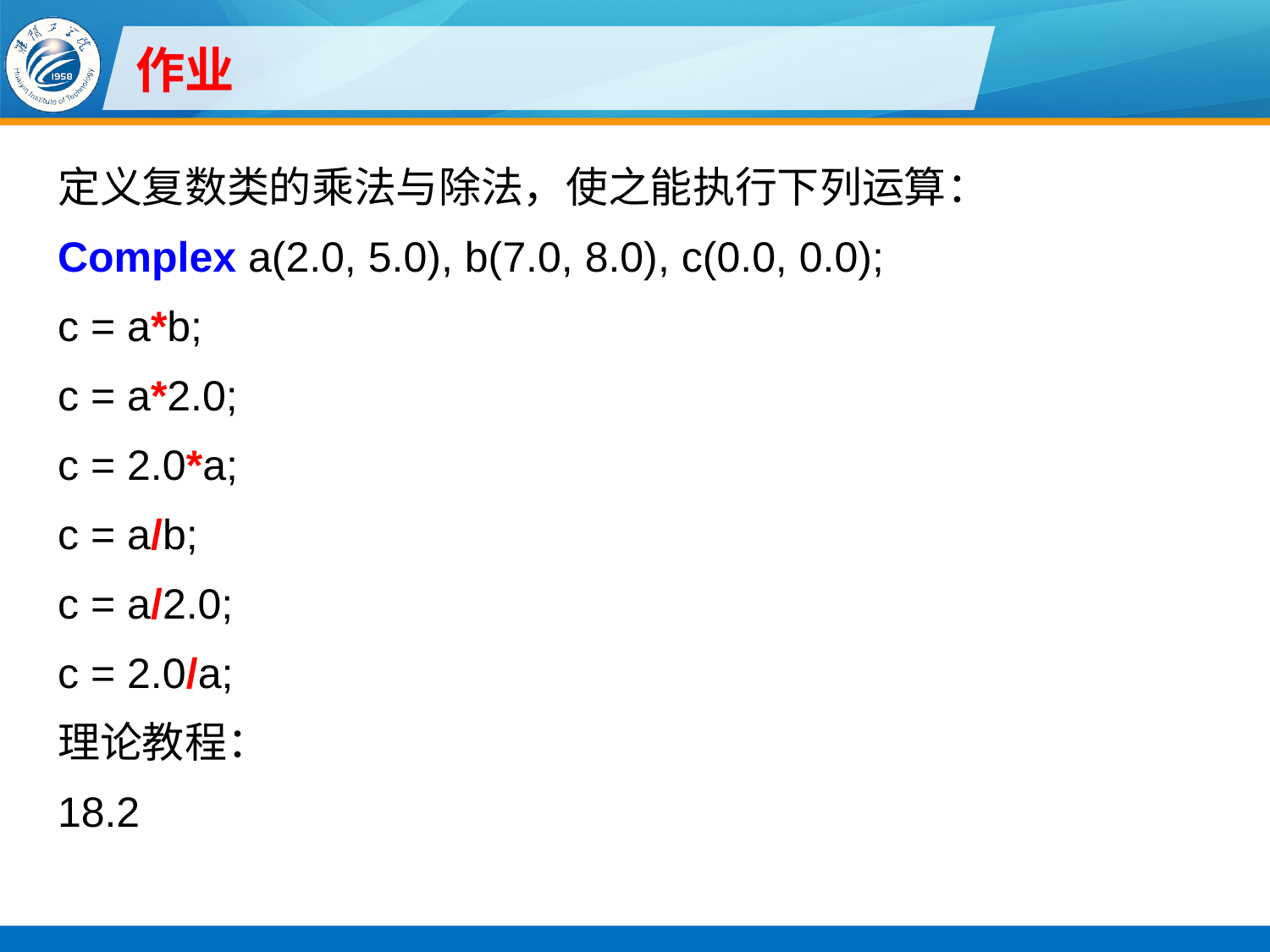

# 作业
定义复数类的乘法与除法，使之能执行下列运算：
Complex a(2.0, 5.0), b(7.0, 8.0), c(0.0, 0.0);
c = a*b;
c = a*2.0;
c = 2.0*a;
c = a/b;
c = a/2.0;
c = 2.0/a;
理论教程：
18.2